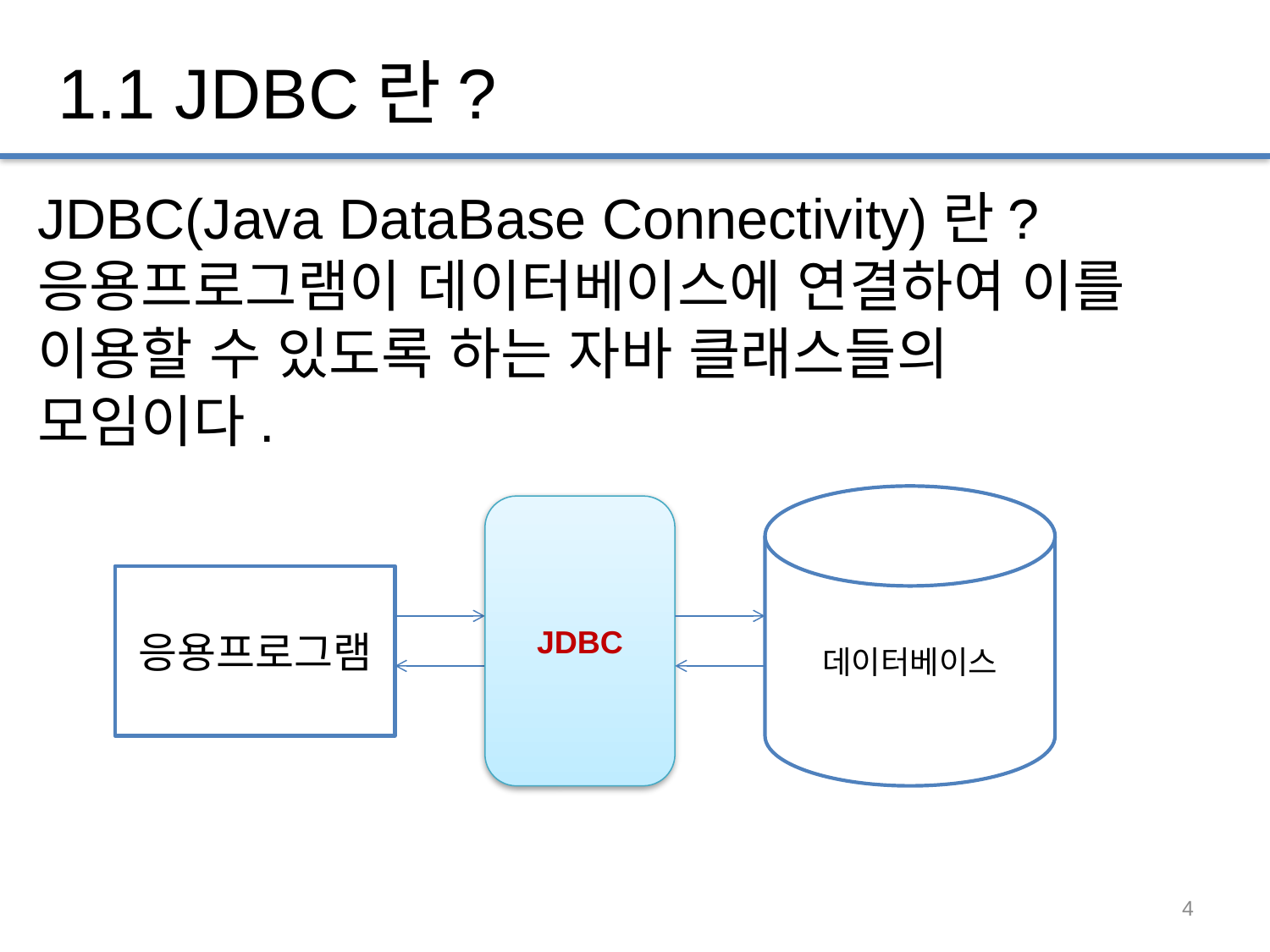

# 1.1 JDBC란?
JDBC(Java DataBase Connectivity)란?
응용프로그램이 데이터베이스에 연결하여 이를 이용할 수 있도록 하는 자바 클래스들의 모임이다.

데이터베이스
JDBC
응용프로그램
4